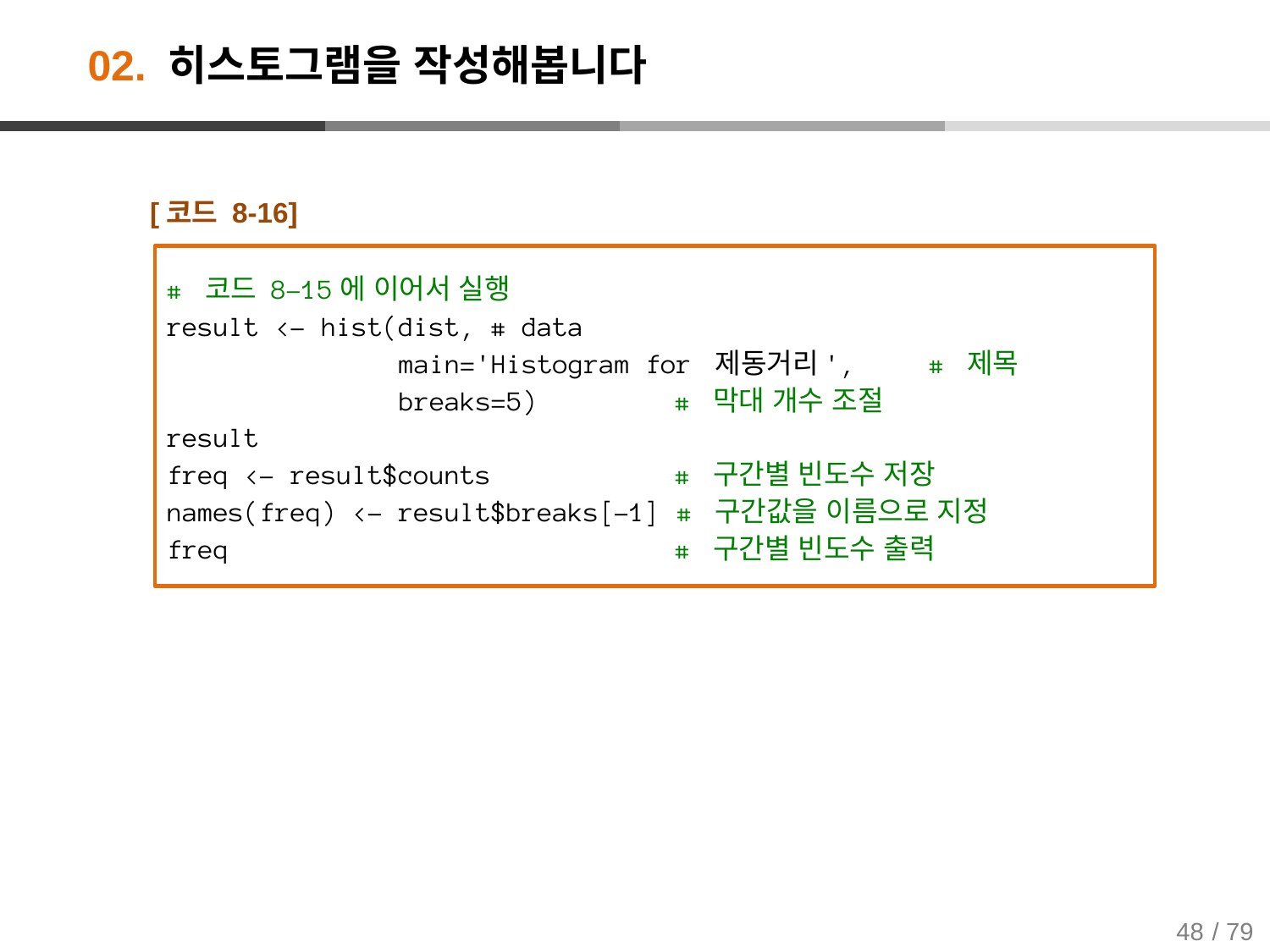

# 02. 히스토그램을 작성해봅니다
[코드 8-16]

# 코드 8-15에 이어서 실행
result <- hist(dist, # data
               main='Histogram for 제동거리', 	# 제목
               breaks=5) 	# 막대 개수 조절
result
freq <- result$counts 		# 구간별 빈도수 저장
names(freq) <- result$breaks[-1] # 구간값을 이름으로 지정
freq 				# 구간별 빈도수 출력